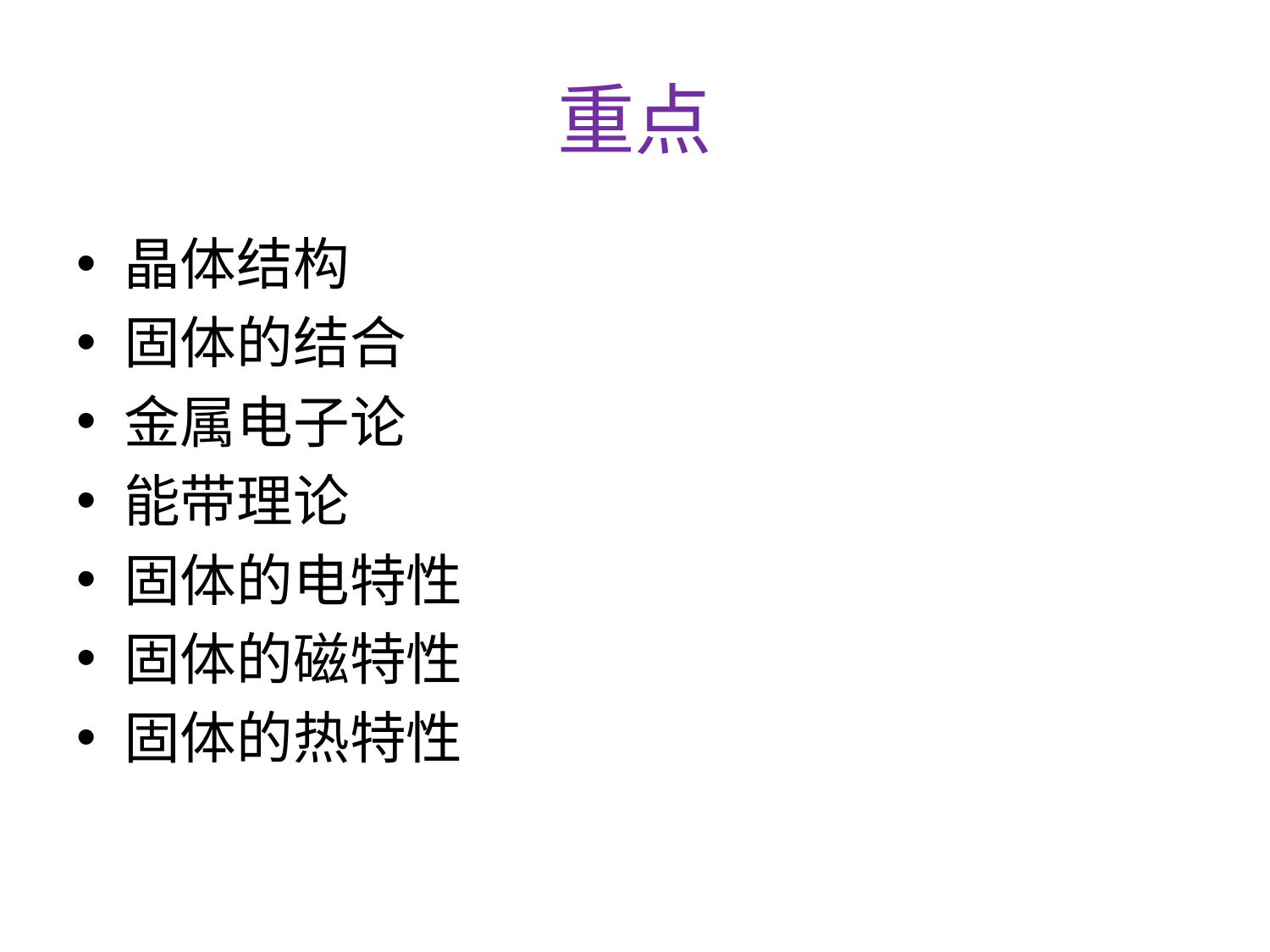

# 重点
晶体结构
固体的结合
金属电子论
能带理论
固体的电特性
固体的磁特性
固体的热特性